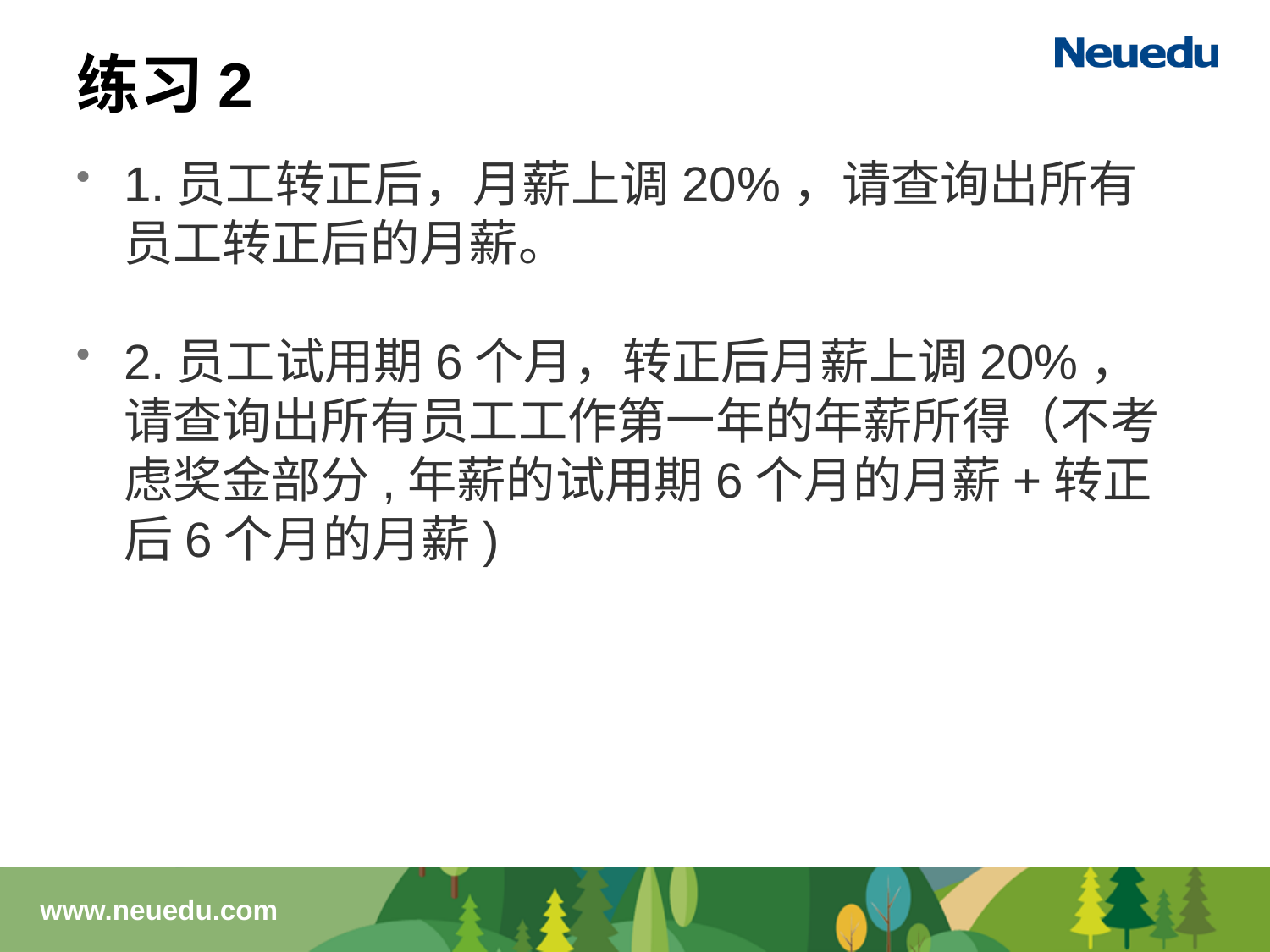

# 练习2
1.员工转正后，月薪上调20%，请查询出所有员工转正后的月薪。

2.员工试用期6个月，转正后月薪上调20%，请查询出所有员工工作第一年的年薪所得（不考虑奖金部分,年薪的试用期6个月的月薪+转正后6个月的月薪)